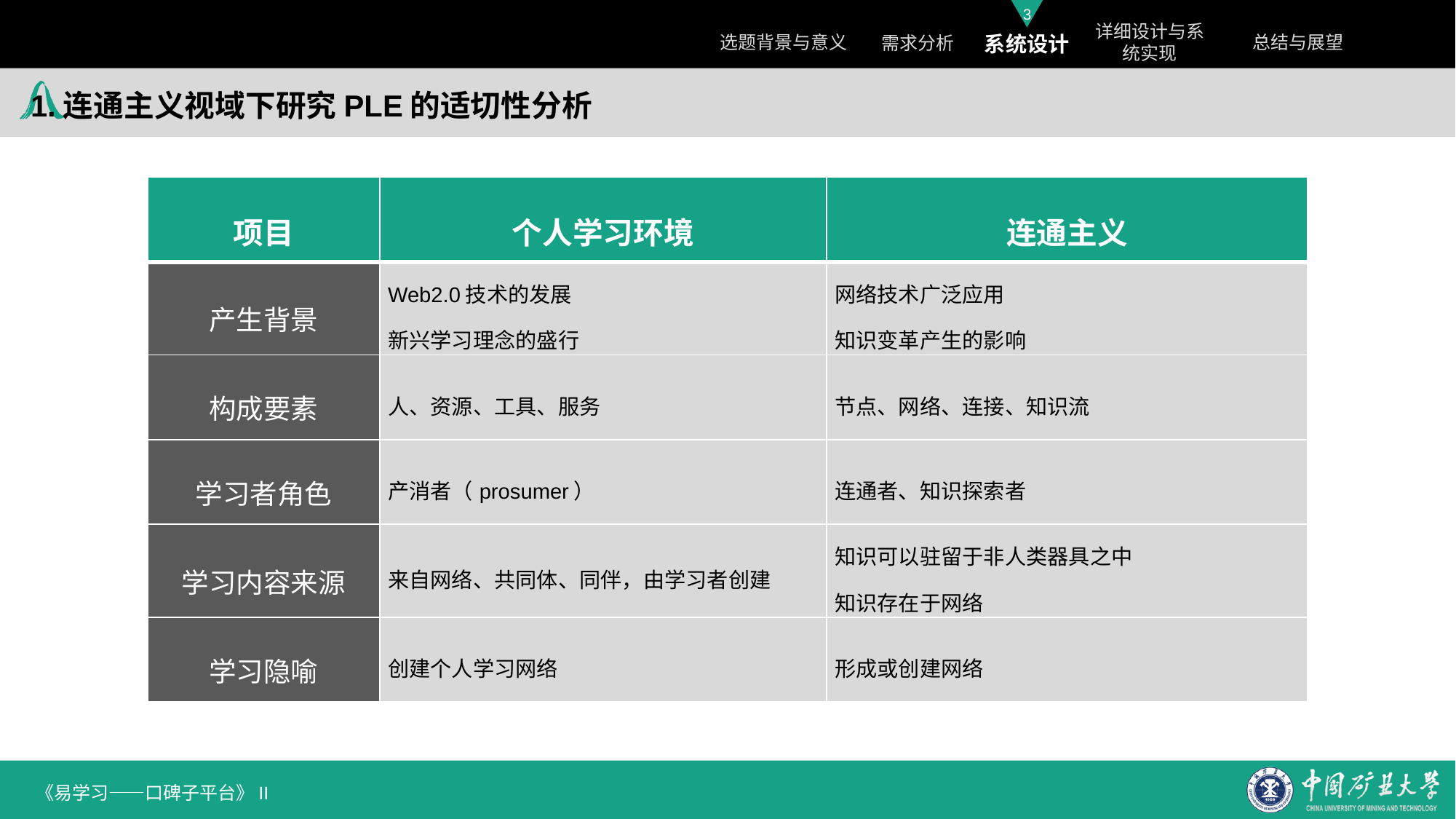

连通主义视域下的个人学习环境
1.连通主义视域下研究PLE的适切性分析
| 项目 | 个人学习环境 | 连通主义 |
| --- | --- | --- |
| 产生背景 | Web2.0技术的发展 新兴学习理念的盛行 | 网络技术广泛应用 知识变革产生的影响 |
| 构成要素 | 人、资源、工具、服务 | 节点、网络、连接、知识流 |
| 学习者角色 | 产消者（prosumer） | 连通者、知识探索者 |
| 学习内容来源 | 来自网络、共同体、同伴，由学习者创建 | 知识可以驻留于非人类器具之中 知识存在于网络 |
| 学习隐喻 | 创建个人学习网络 | 形成或创建网络 |